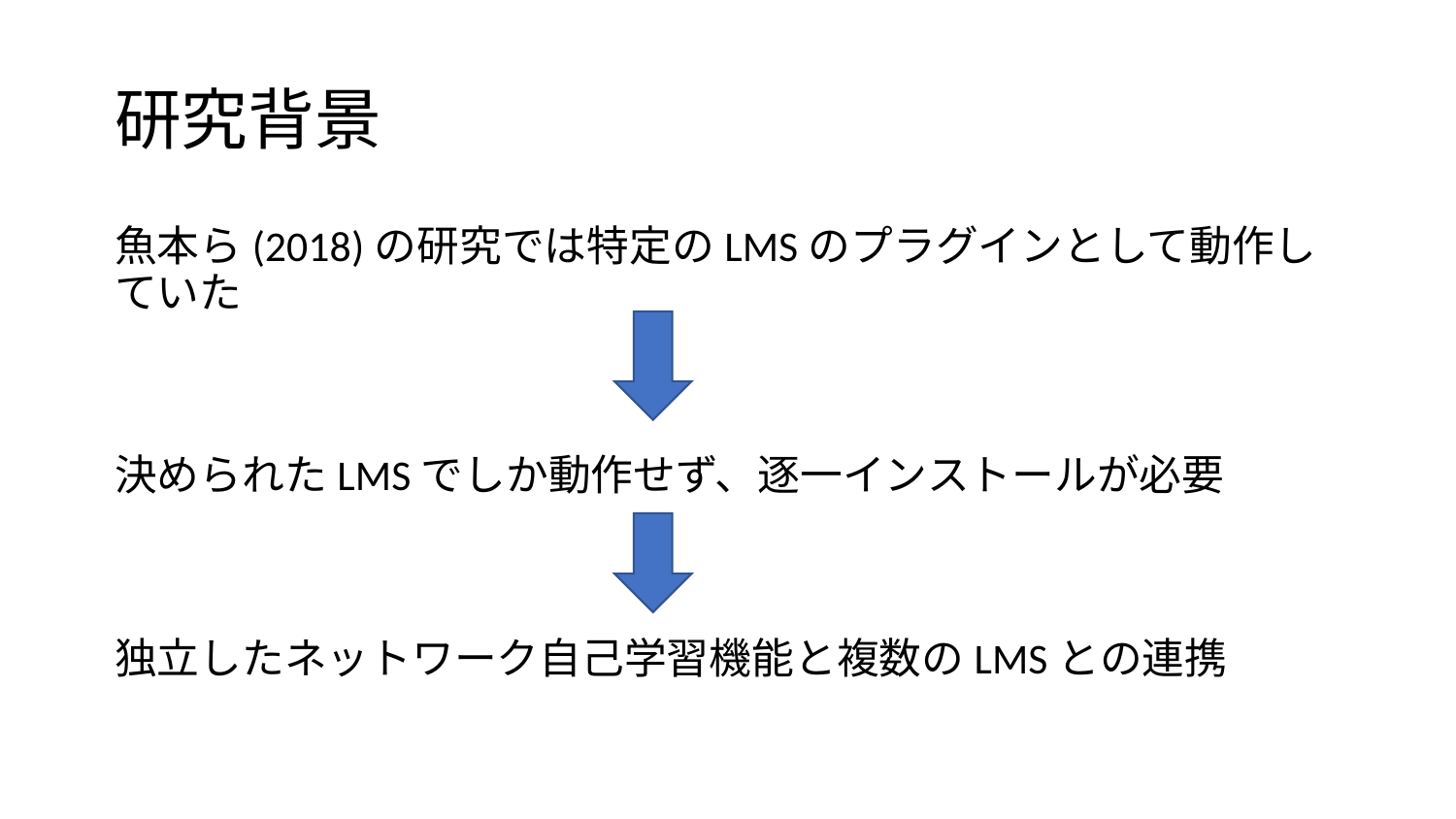

# 研究背景
魚本ら(2018)の研究では特定のLMSのプラグインとして動作していた

決められたLMSでしか動作せず、逐一インストールが必要

独立したネットワーク自己学習機能と複数のLMSとの連携